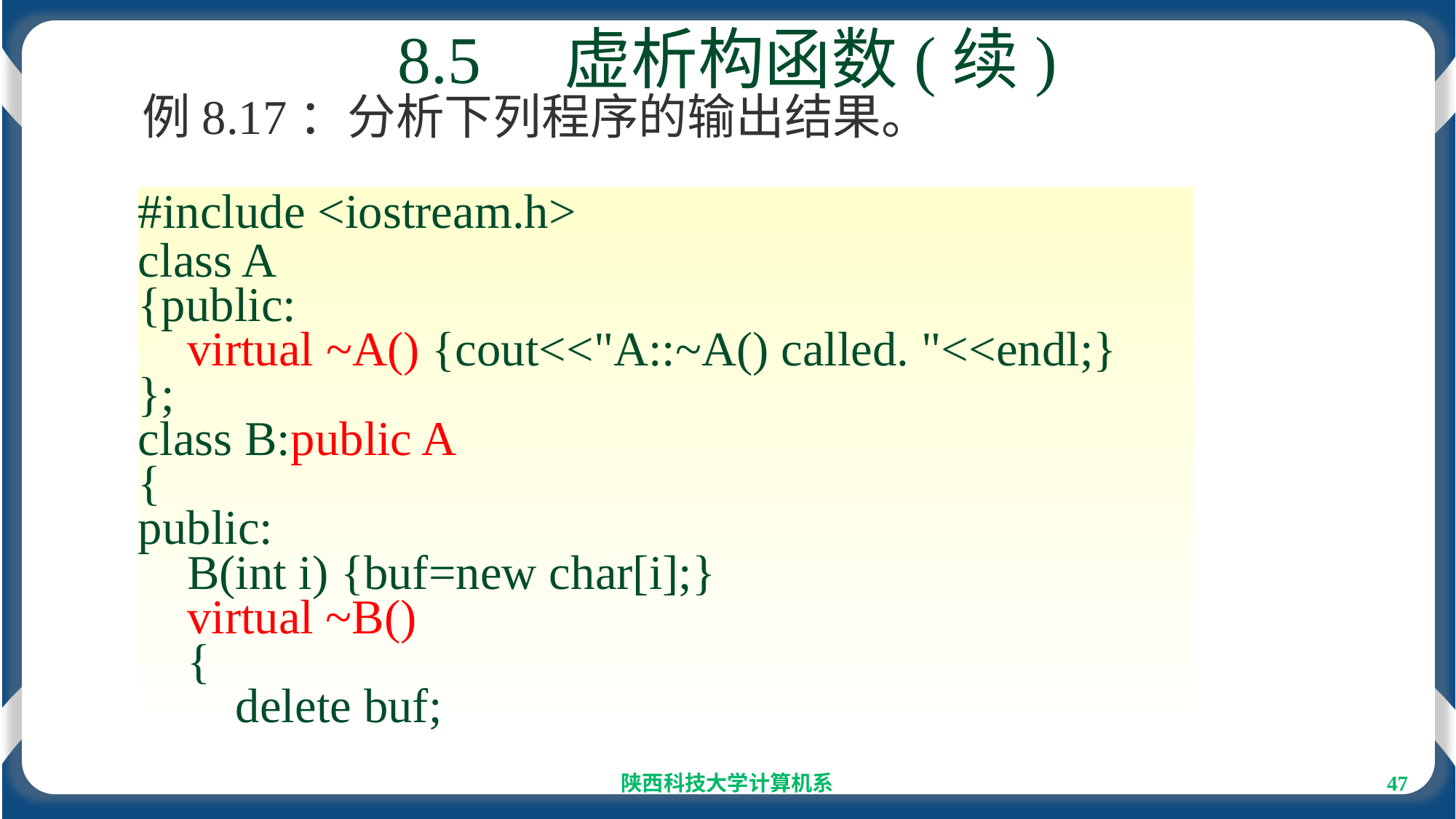

# 8.5　虚析构函数(续)
例8.17：分析下列程序的输出结果。
#include <iostream.h>
class A
{public:
    virtual ~A() {cout<<"A::~A() called. "<<endl;}
};
class B:public A
{
public:
    B(int i) {buf=new char[i];}
    virtual ~B()
    {
        delete buf;
陕西科技大学计算机系
47